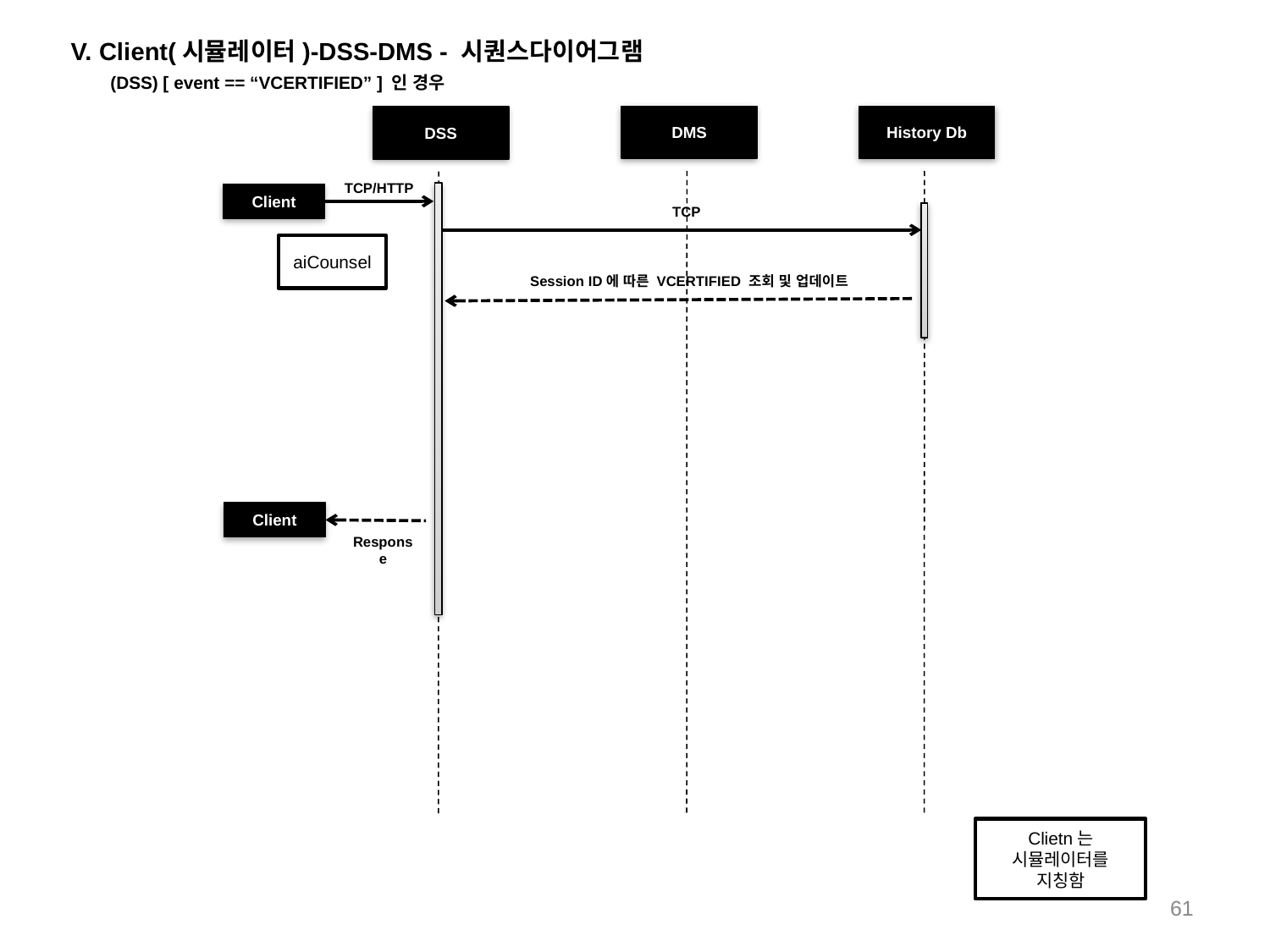

V. Client(시뮬레이터)-DSS-DMS - 시퀀스다이어그램
# (DSS) [ event == “VCERTIFIED” ] 인 경우
DMS
History Db
DSS
TCP/HTTP

Client
TCP

aiCounsel
Session ID에 따른 VCERTIFIED 조회 및 업데이트
Client
Response
Clietn는 시뮬레이터를 지칭함
61